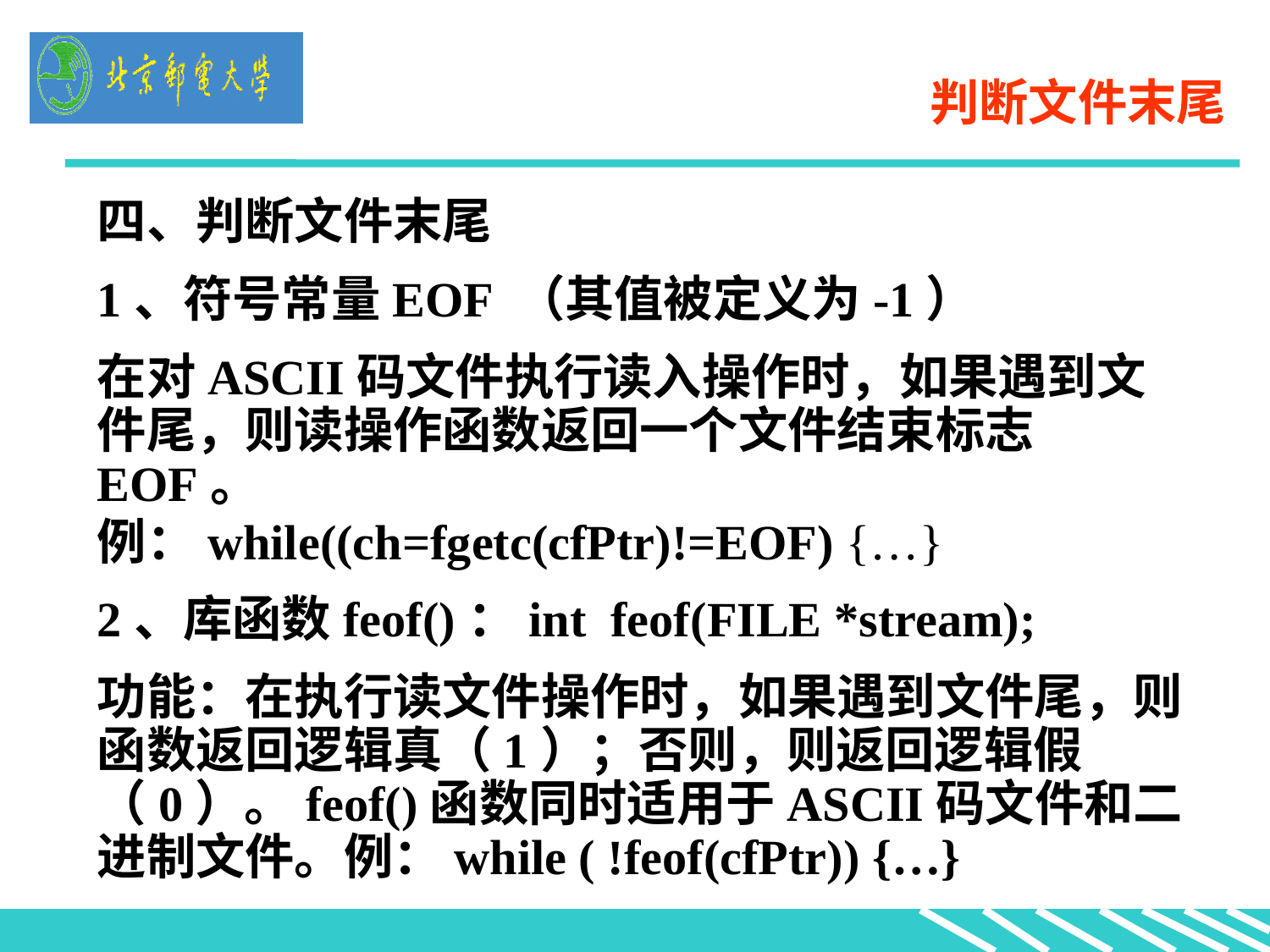

# 判断文件末尾
四、判断文件末尾
1、符号常量EOF （其值被定义为-1）
在对ASCII码文件执行读入操作时，如果遇到文件尾，则读操作函数返回一个文件结束标志EOF。
例：while((ch=fgetc(cfPtr)!=EOF) {…}
2、库函数feof()：int  feof(FILE *stream);
功能：在执行读文件操作时，如果遇到文件尾，则函数返回逻辑真（1）；否则，则返回逻辑假（0）。feof()函数同时适用于ASCII码文件和二进制文件。例：while ( !feof(cfPtr)) {…}
47